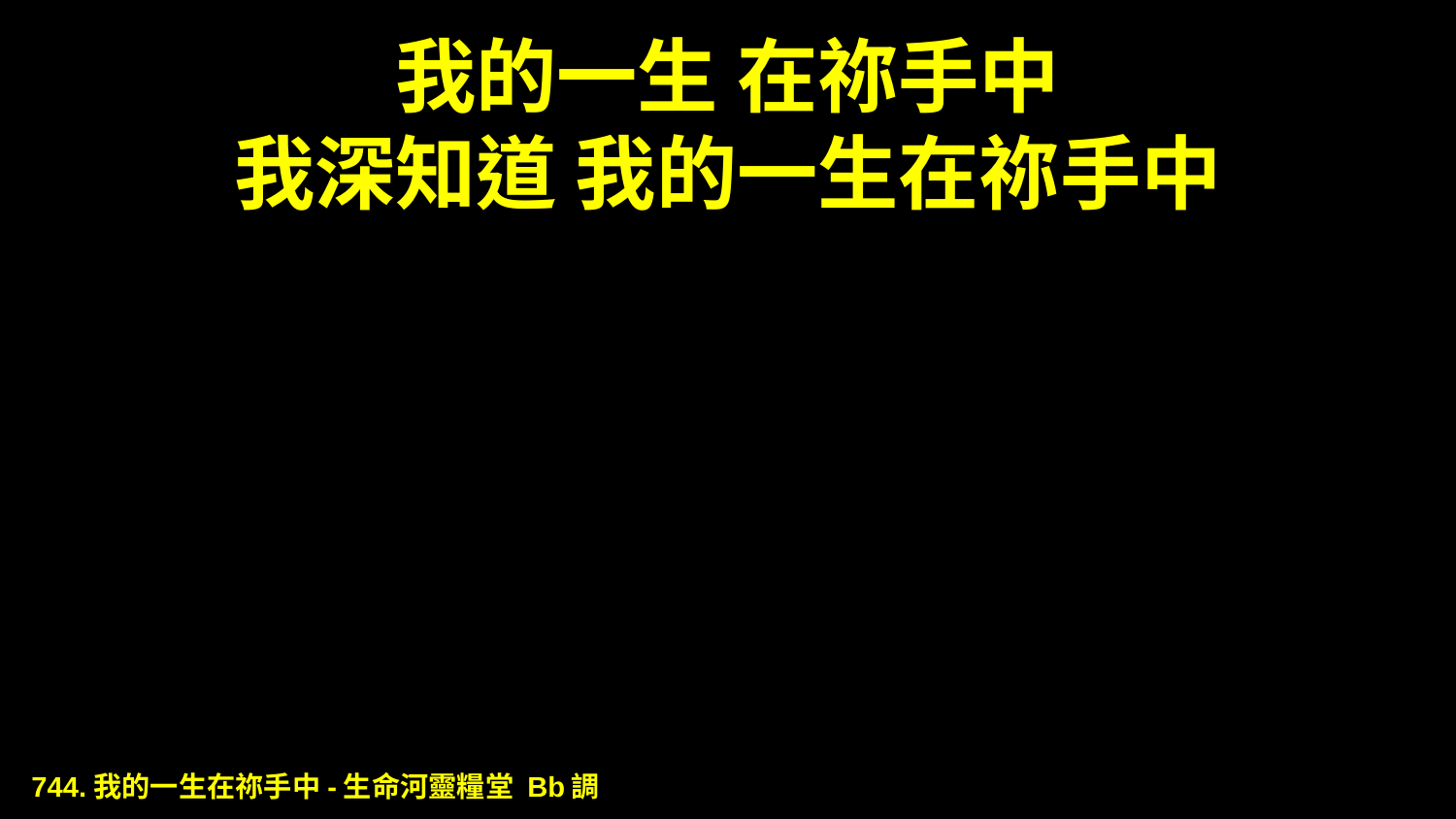

# 我的一生 在祢手中 我深知道 我的一生在祢手中
744.我的一生在祢手中-生命河靈糧堂 Bb調